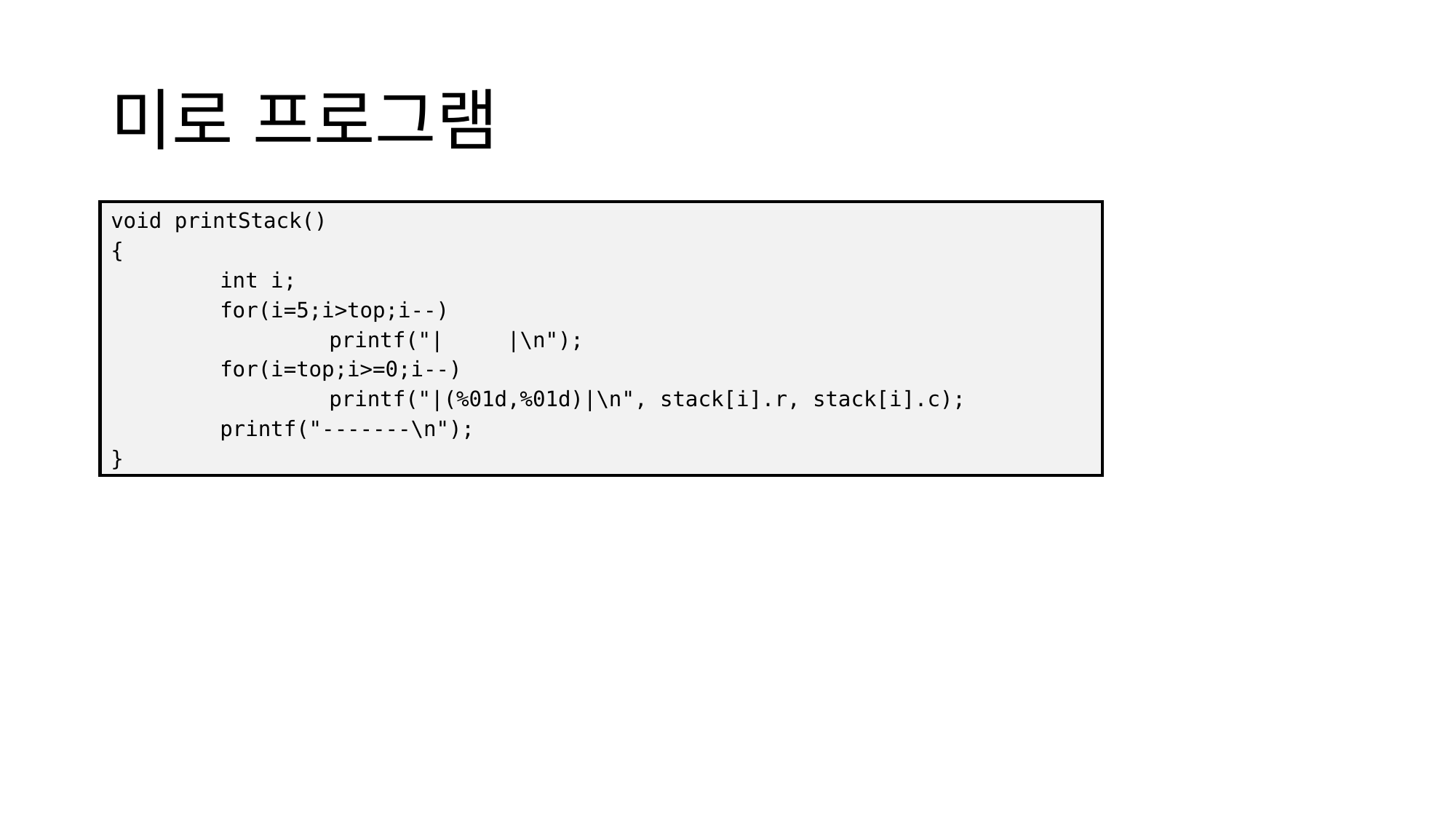

# 미로 프로그램
void printStack()
{
	int i;
	for(i=5;i>top;i--)
		printf("|     |\n");
	for(i=top;i>=0;i--)
		printf("|(%01d,%01d)|\n", stack[i].r, stack[i].c);
	printf("-------\n");
}